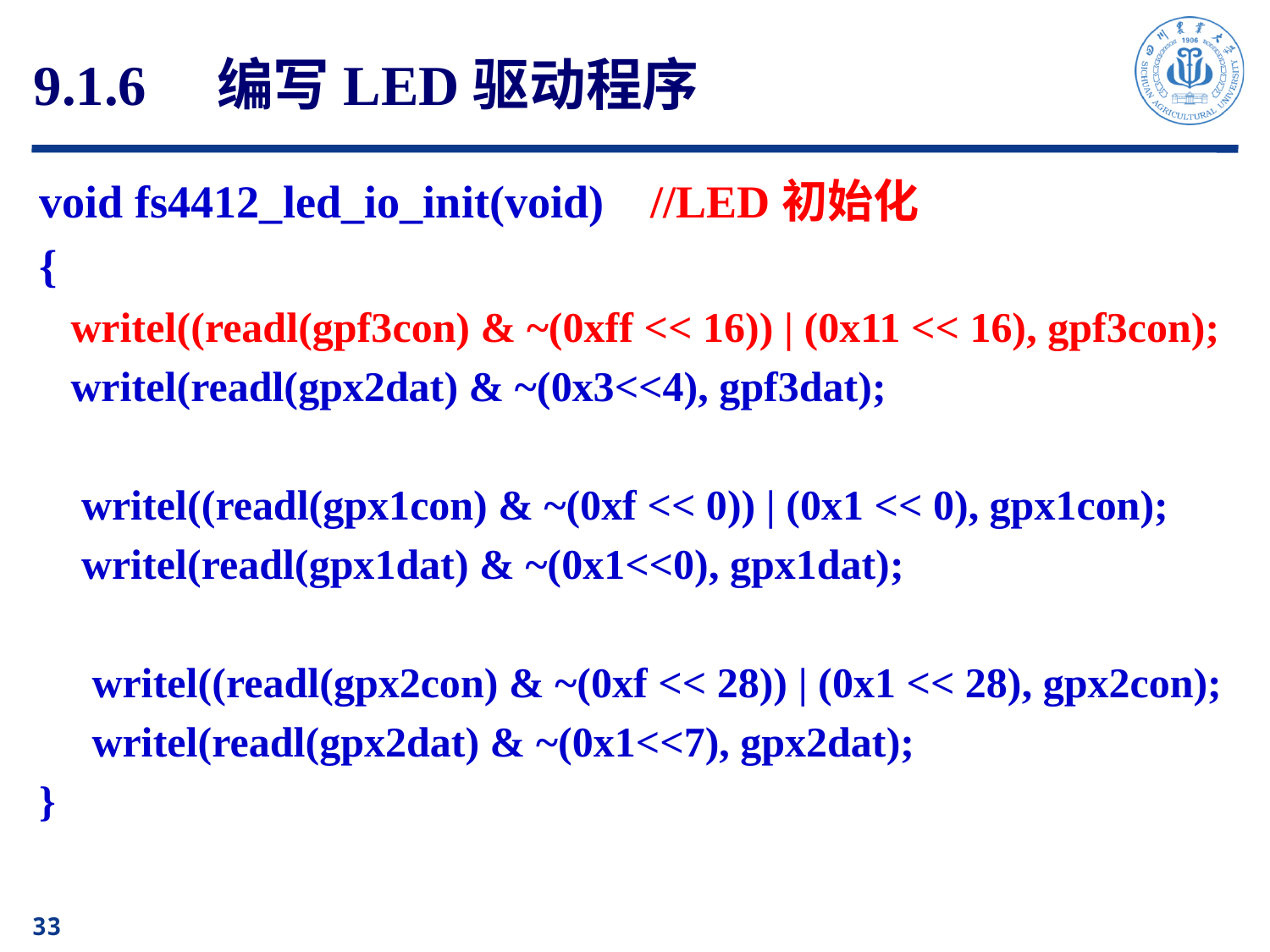

# 9.1.6　编写LED驱动程序
void fs4412_led_io_init(void)    //LED初始化
{
   writel((readl(gpf3con) & ~(0xff << 16)) | (0x11 << 16), gpf3con);
   writel(readl(gpx2dat) & ~(0x3<<4), gpf3dat);

    writel((readl(gpx1con) & ~(0xf << 0)) | (0x1 << 0), gpx1con);
    writel(readl(gpx1dat) & ~(0x1<<0), gpx1dat);

     writel((readl(gpx2con) & ~(0xf << 28)) | (0x1 << 28), gpx2con);
     writel(readl(gpx2dat) & ~(0x1<<7), gpx2dat);
}